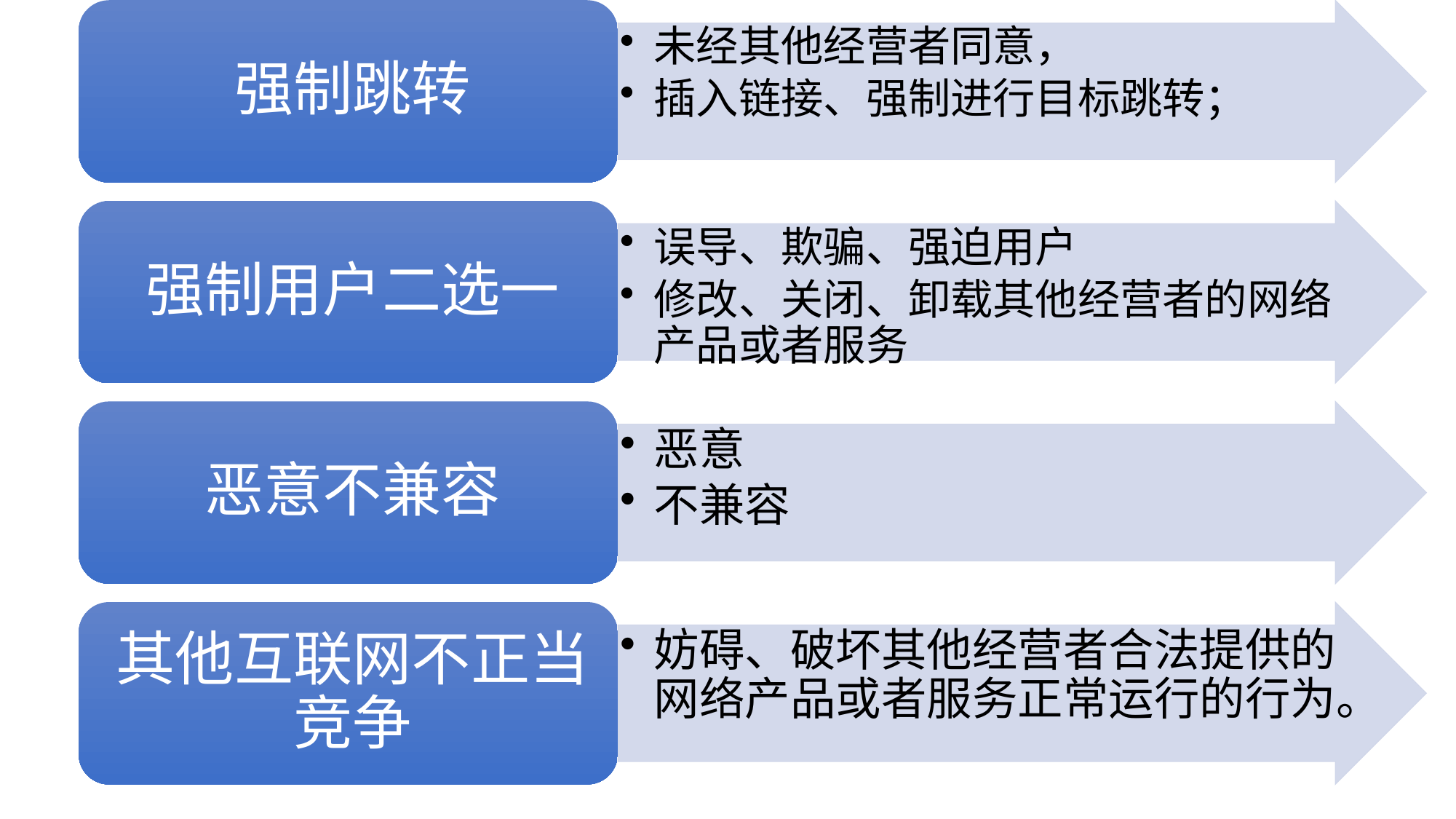

未经其他经营者同意，
插入链接、强制进行目标跳转；
强制跳转
误导、欺骗、强迫用户
修改、关闭、卸载其他经营者的网络产品或者服务
强制用户二选一
恶意
不兼容
恶意不兼容
妨碍、破坏其他经营者合法提供的网络产品或者服务正常运行的行为。
其他互联网不正当竞争